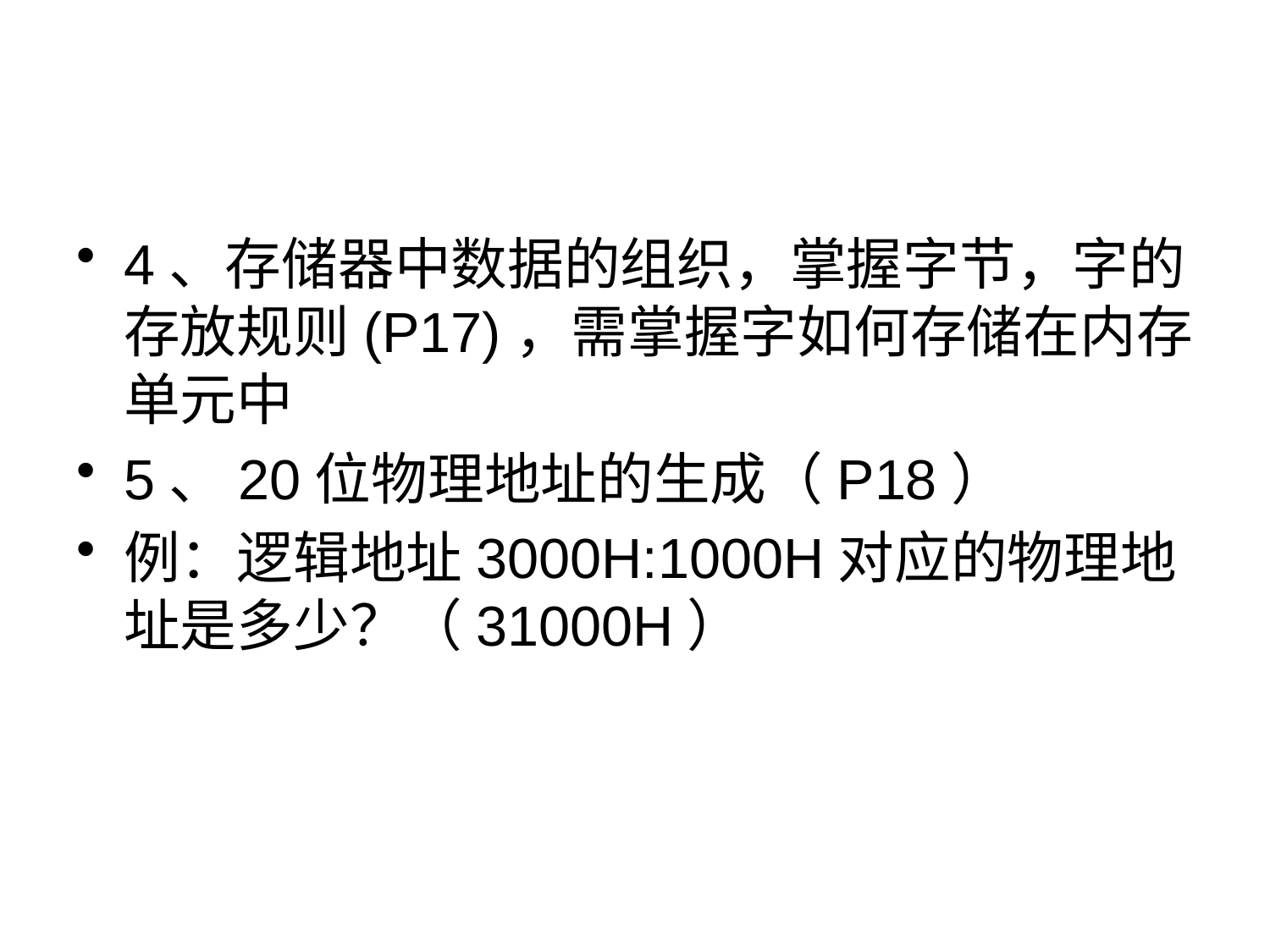

#
4、存储器中数据的组织，掌握字节，字的存放规则(P17)，需掌握字如何存储在内存单元中
5、20位物理地址的生成（P18）
例：逻辑地址3000H:1000H对应的物理地址是多少？（31000H）